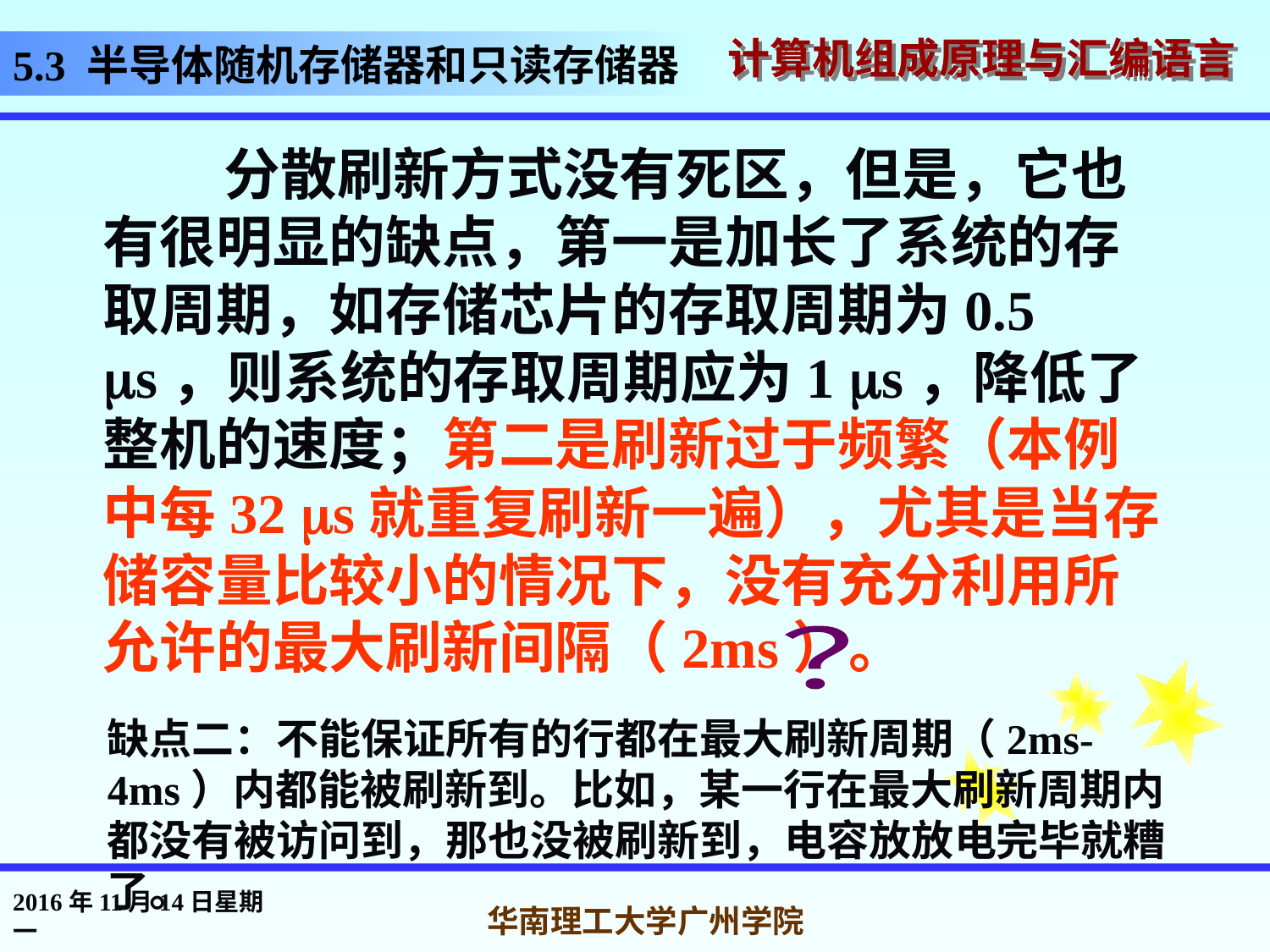

# 5.3 半导体随机存储器和只读存储器
            分散刷新方式没有死区，但是，它也有很明显的缺点，第一是加长了系统的存取周期，如存储芯片的存取周期为0.5 μs，则系统的存取周期应为1 μs，降低了整机的速度；第二是刷新过于频繁（本例中每32 μs就重复刷新一遍），尤其是当存储容量比较小的情况下，没有充分利用所允许的最大刷新间隔（2ms）。
？
缺点二：不能保证所有的行都在最大刷新周期（2ms-4ms）内都能被刷新到。比如，某一行在最大刷新周期内都没有被访问到，那也没被刷新到，电容放放电完毕就糟了。
2016年11月14日星期一
华南理工大学广州学院